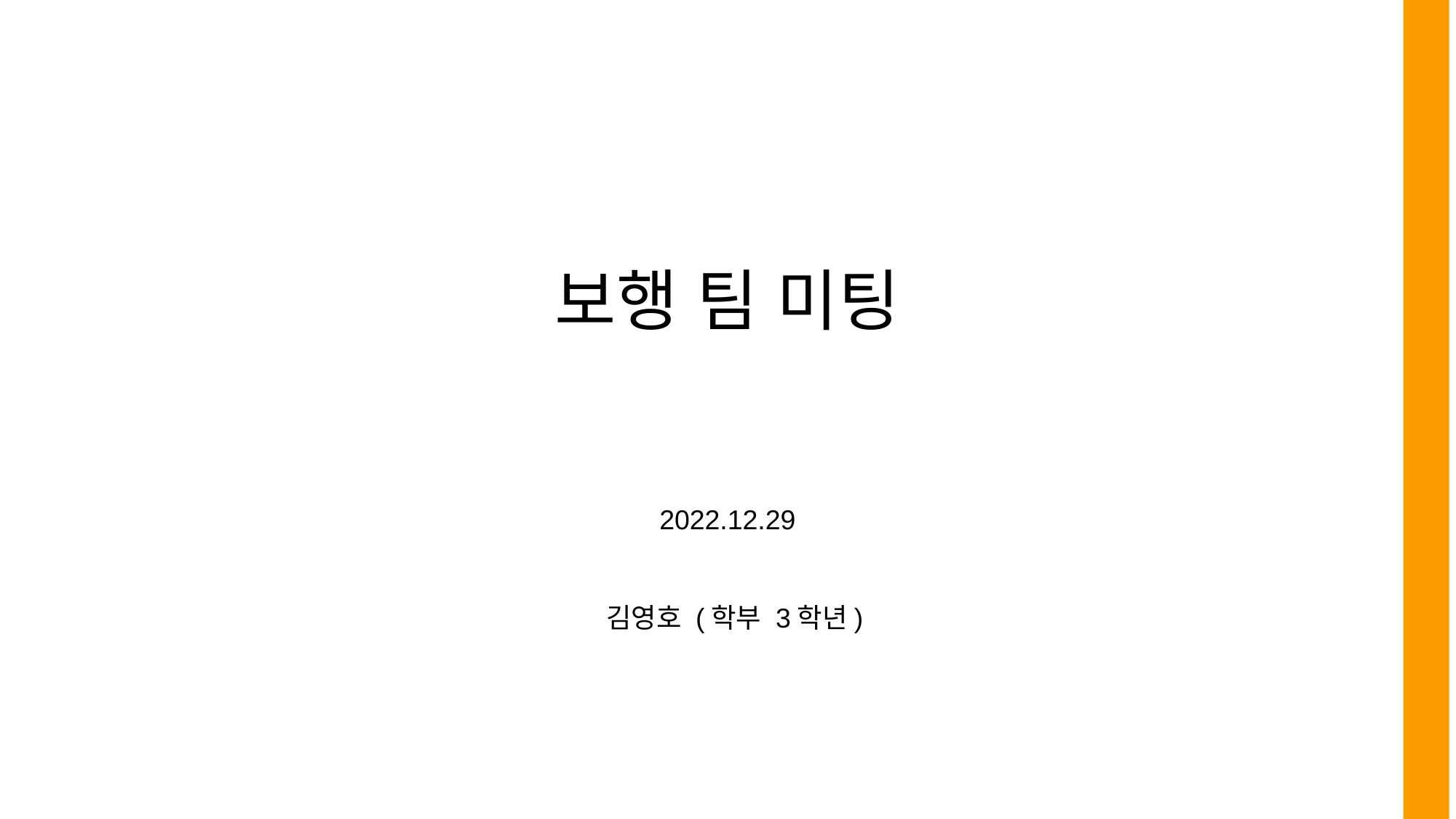

보행 팀 미팅

2022.12.29

 김영호 (학부 3학년)